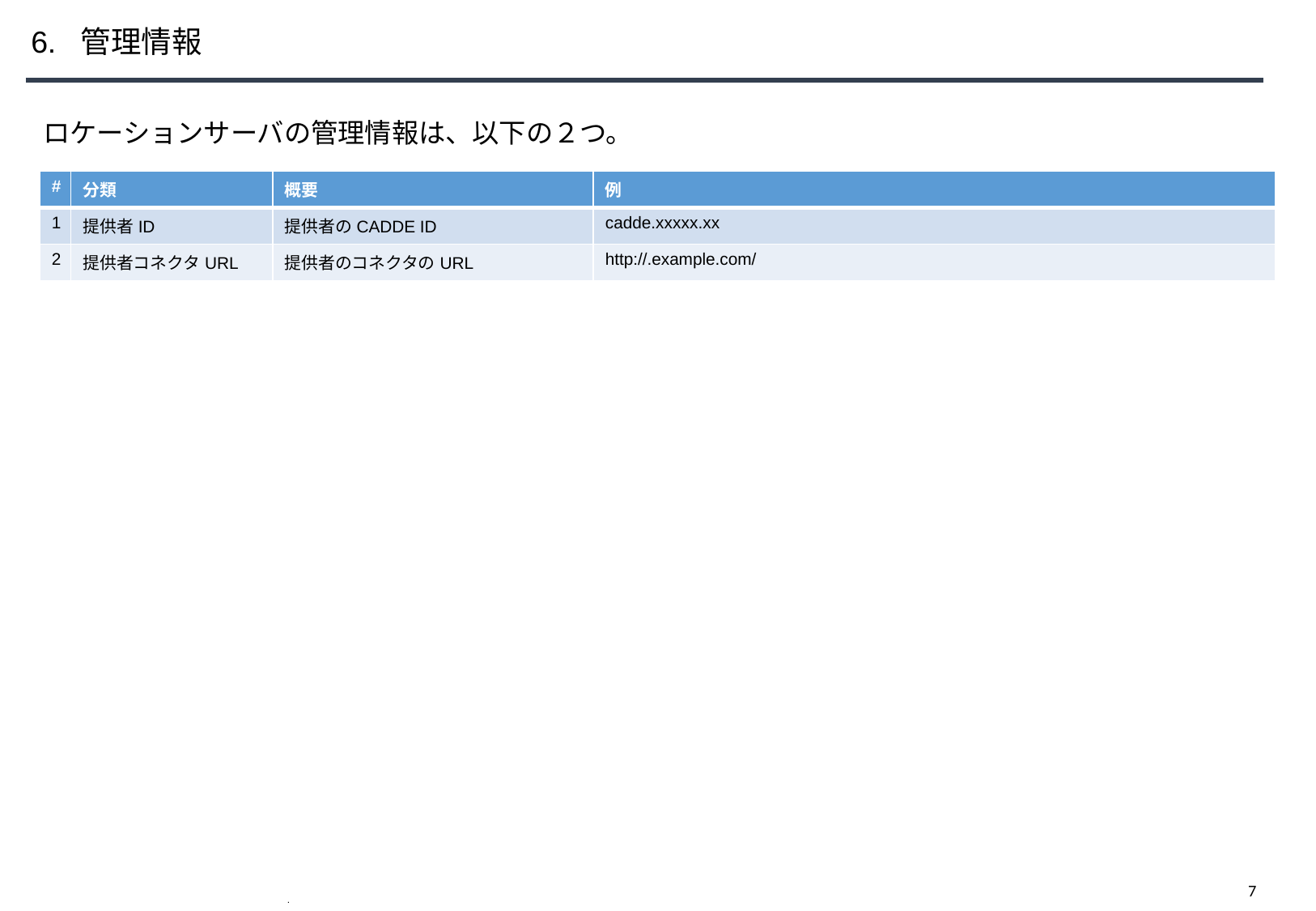

# 6.  管理情報
ロケーションサーバの管理情報は、以下の２つ。
| # | 分類 | 概要 | 例 |
| --- | --- | --- | --- |
| 1 | 提供者ID | 提供者のCADDE ID | cadde.xxxxx.xx |
| 2 | 提供者コネクタURL | 提供者のコネクタのURL | http://.example.com/ |